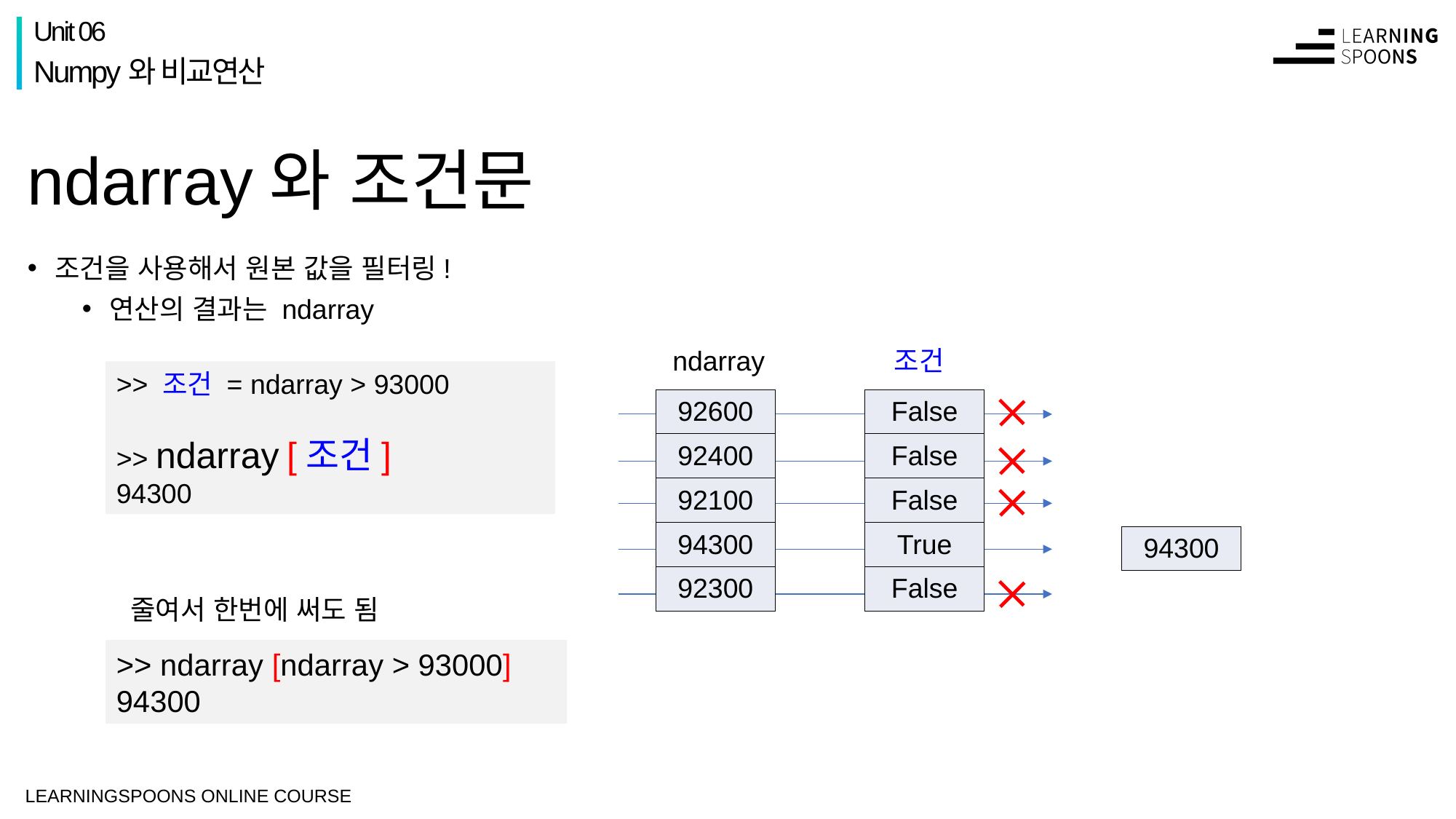

Unit 06
Numpy와 비교연산
# ndarray와 조건문
조건을 사용해서 원본 값을 필터링!
연산의 결과는 ndarray
ndarray
조건
>> 조건 = ndarray > 93000

>> ndarray [조건]
94300
| 92600 |
| --- |
| 92400 |
| 92100 |
| 94300 |
| 92300 |
| False |
| --- |
| False |
| False |
| True |
| False |
| 94300 |
| --- |
줄여서 한번에 써도 됨
>> ndarray [ndarray > 93000]
94300